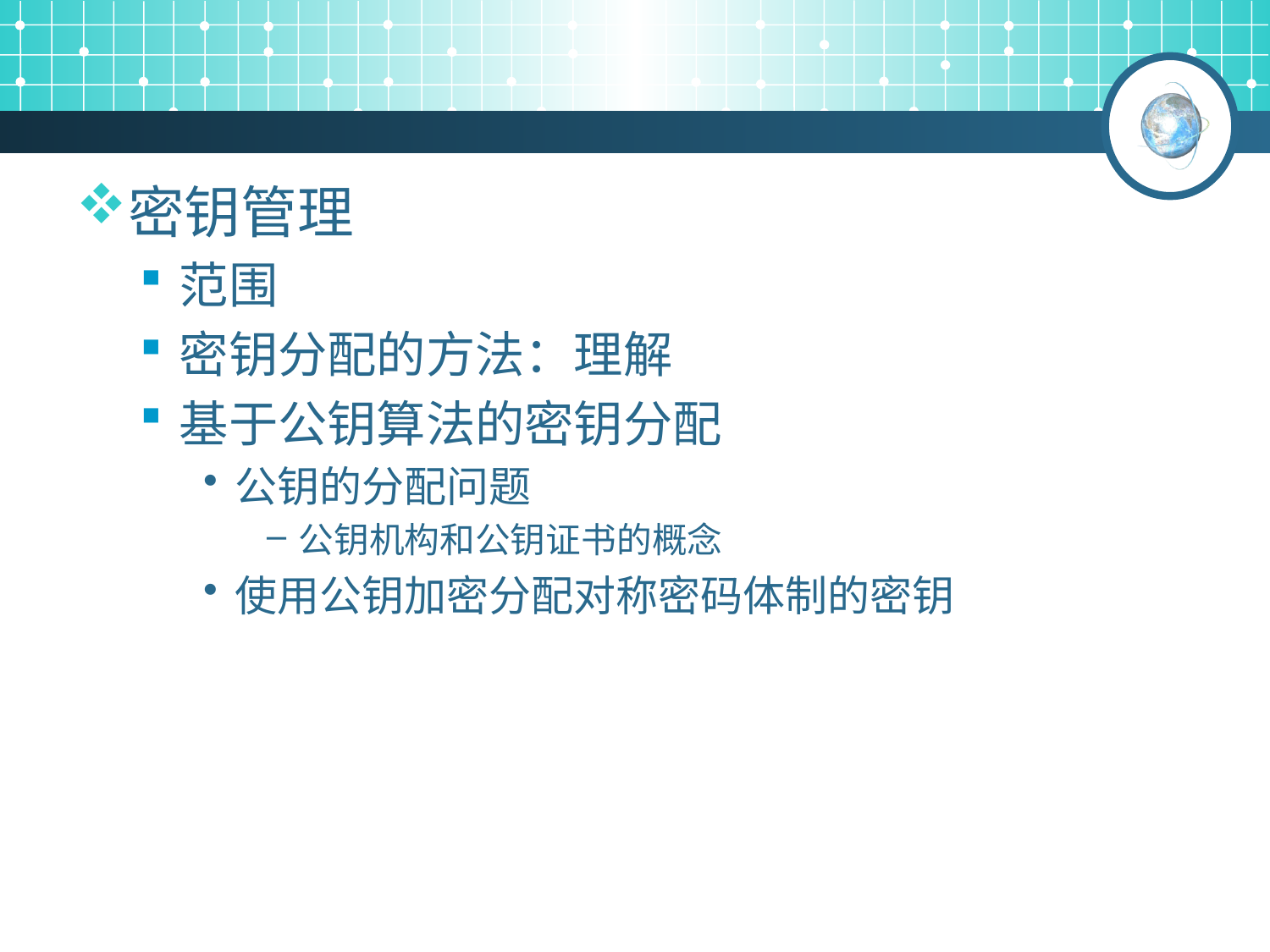

#
密钥管理
范围
密钥分配的方法：理解
基于公钥算法的密钥分配
公钥的分配问题
公钥机构和公钥证书的概念
使用公钥加密分配对称密码体制的密钥